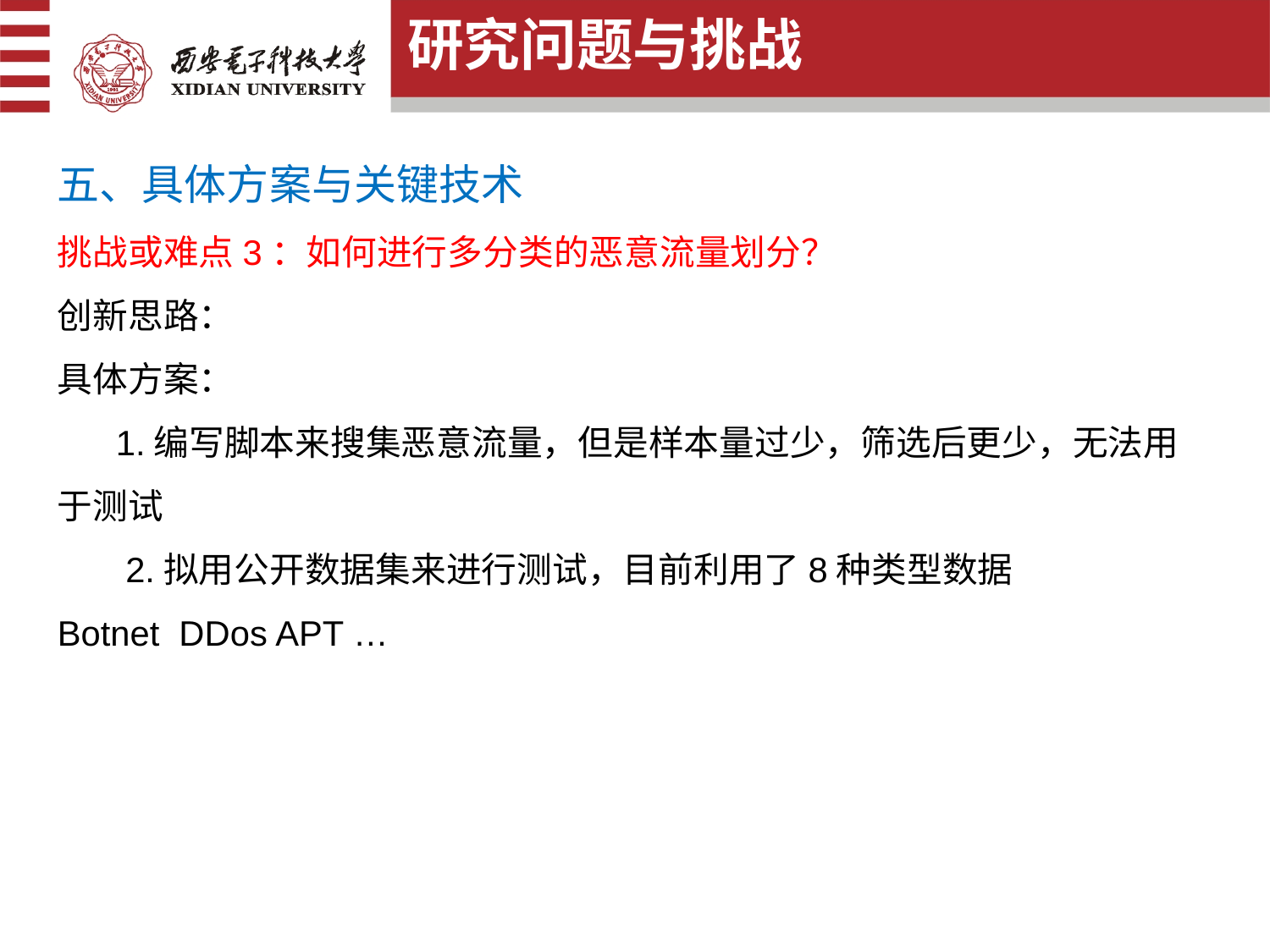

研究问题与挑战
五、具体方案与关键技术
挑战或难点3：如何进行多分类的恶意流量划分？
创新思路：
具体方案：
      1.编写脚本来搜集恶意流量，但是样本量过少，筛选后更少，无法用于测试
       2.拟用公开数据集来进行测试，目前利用了8种类型数据
Botnet  DDos APT …